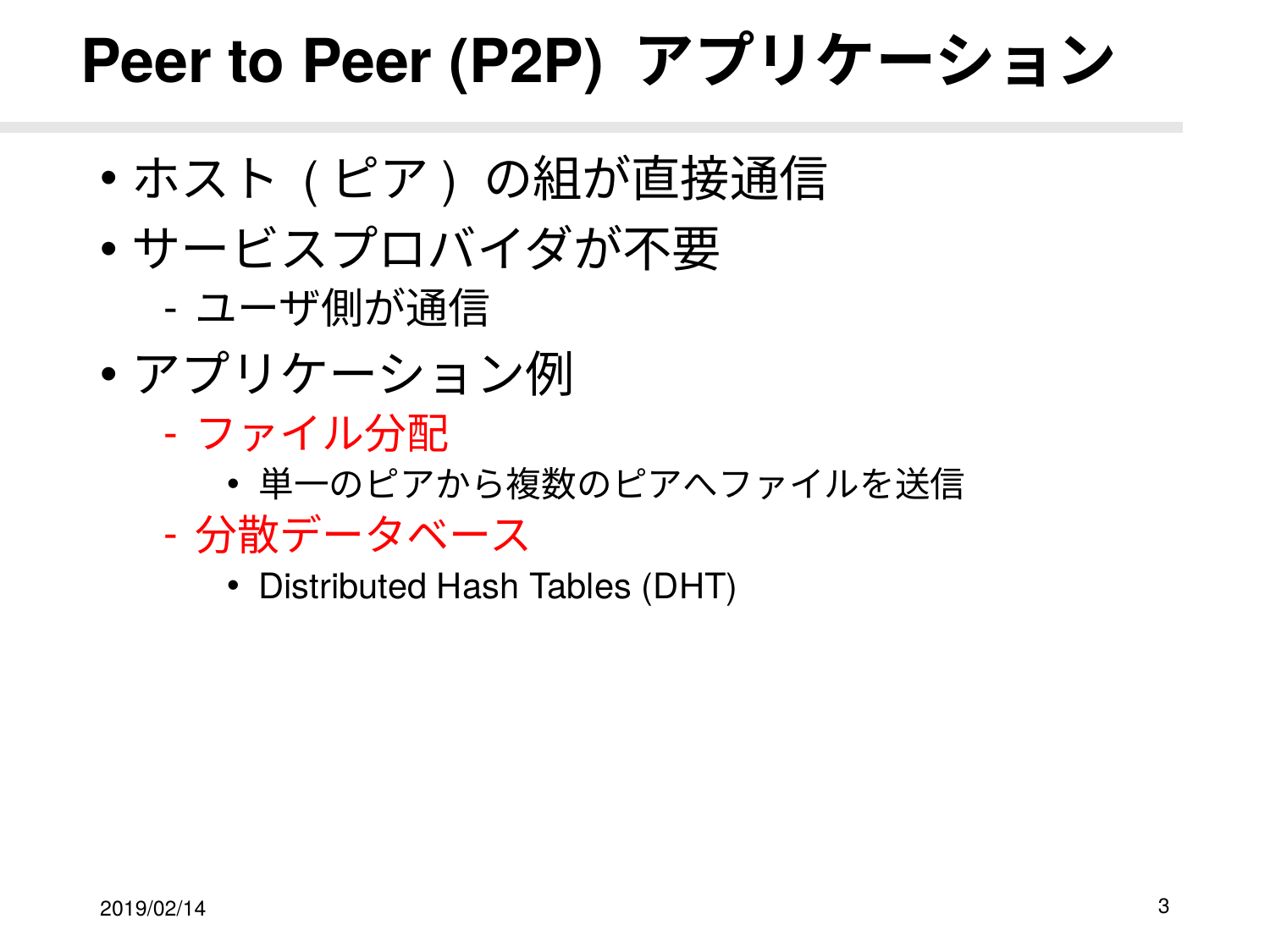

Peer to Peer (P2P) アプリケーション
ホスト (ピア) の組が直接通信
サービスプロバイダが不要
ユーザ側が通信
アプリケーション例
ファイル分配
単一のピアから複数のピアへファイルを送信
分散データベース
Distributed Hash Tables (DHT)
2019/02/14
3